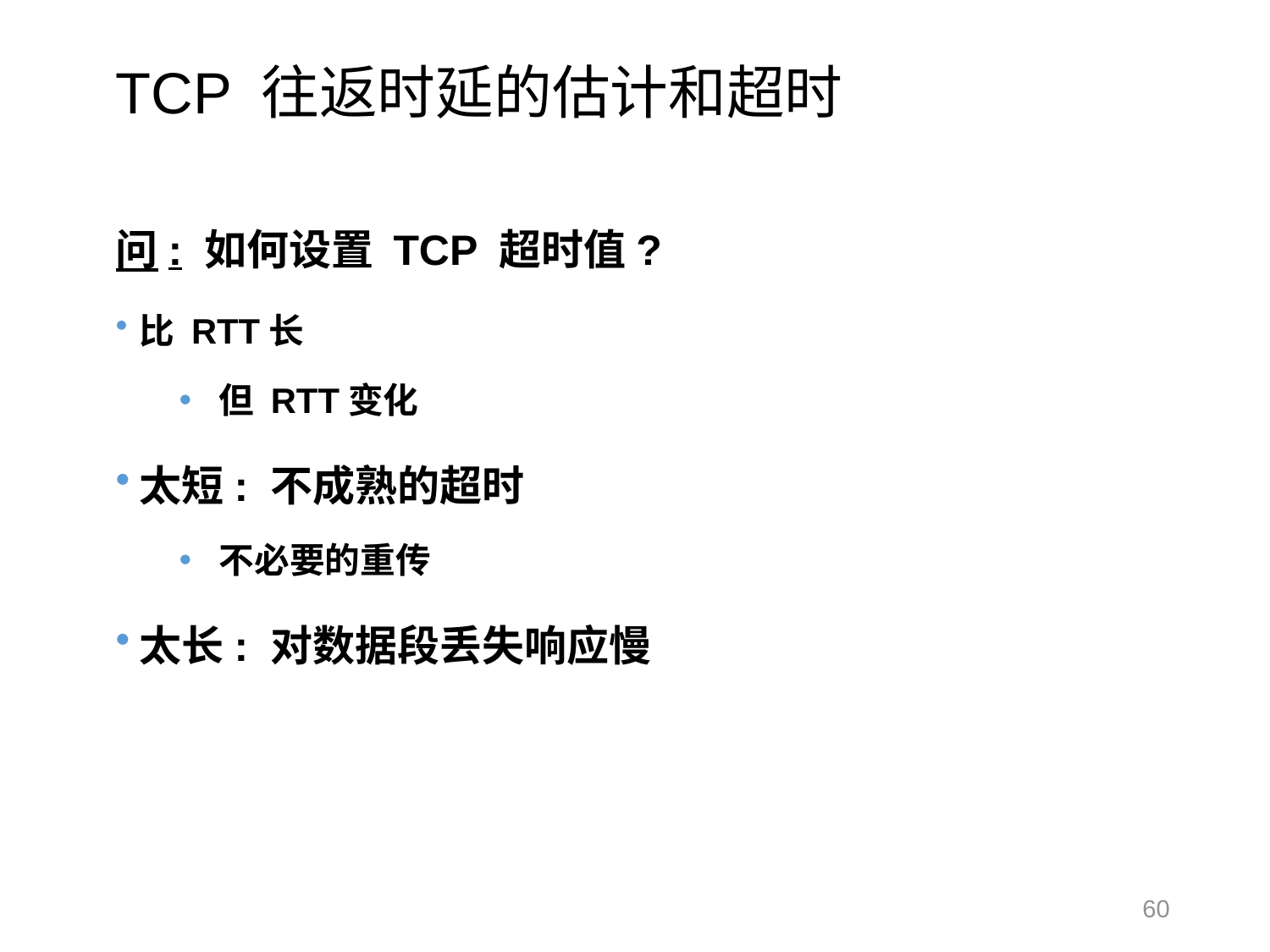

# TCP 往返时延的估计和超时
问: 如何设置 TCP 超时值?
比 RTT长
但 RTT变化
太短: 不成熟的超时
不必要的重传
太长: 对数据段丢失响应慢
60